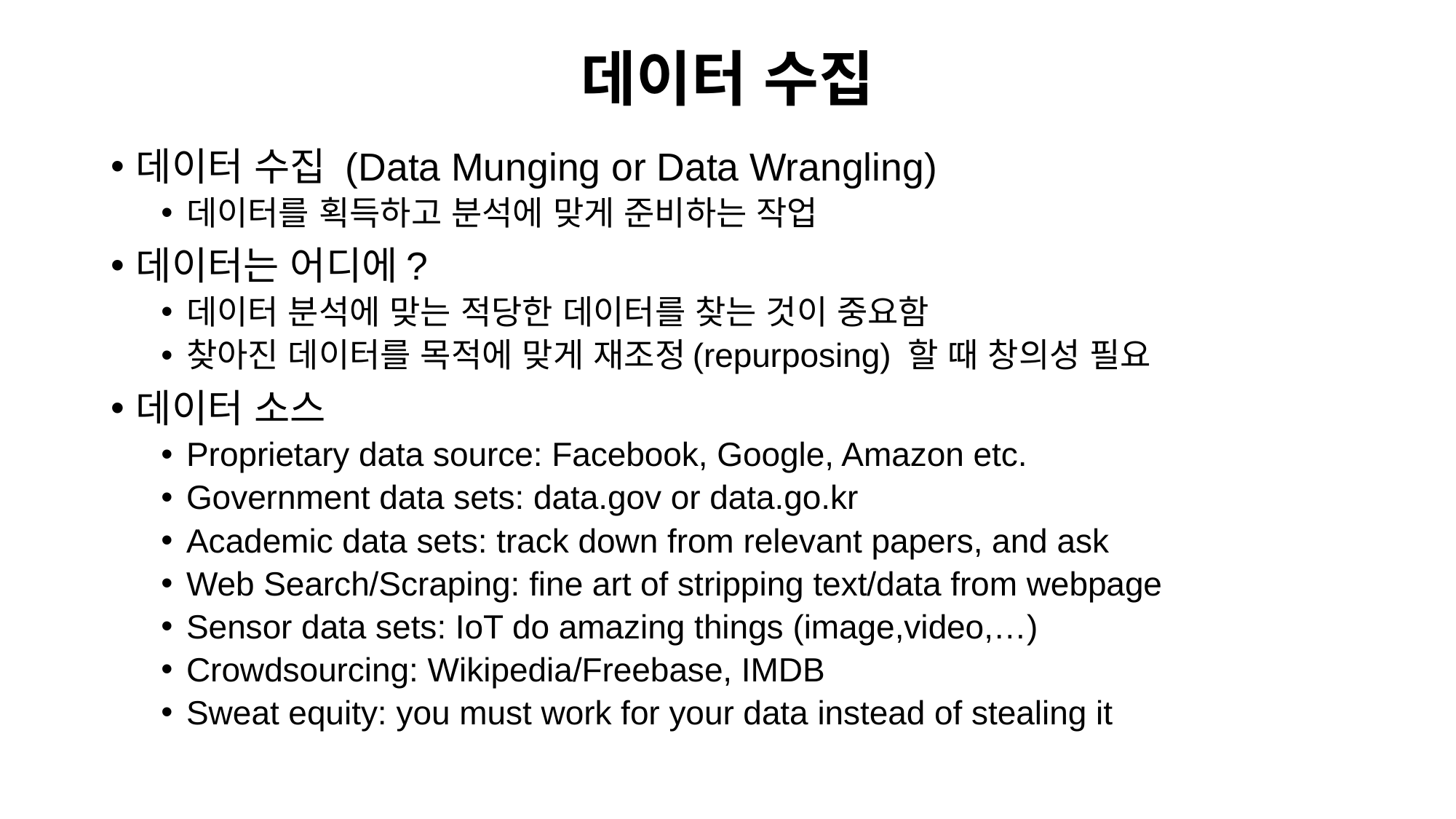

# 데이터 수집
데이터 수집 (Data Munging or Data Wrangling)
데이터를 획득하고 분석에 맞게 준비하는 작업
데이터는 어디에?
데이터 분석에 맞는 적당한 데이터를 찾는 것이 중요함
찾아진 데이터를 목적에 맞게 재조정(repurposing) 할 때 창의성 필요
데이터 소스
Proprietary data source: Facebook, Google, Amazon etc.
Government data sets: data.gov or data.go.kr
Academic data sets: track down from relevant papers, and ask
Web Search/Scraping: fine art of stripping text/data from webpage
Sensor data sets: IoT do amazing things (image,video,…)
Crowdsourcing: Wikipedia/Freebase, IMDB
Sweat equity: you must work for your data instead of stealing it